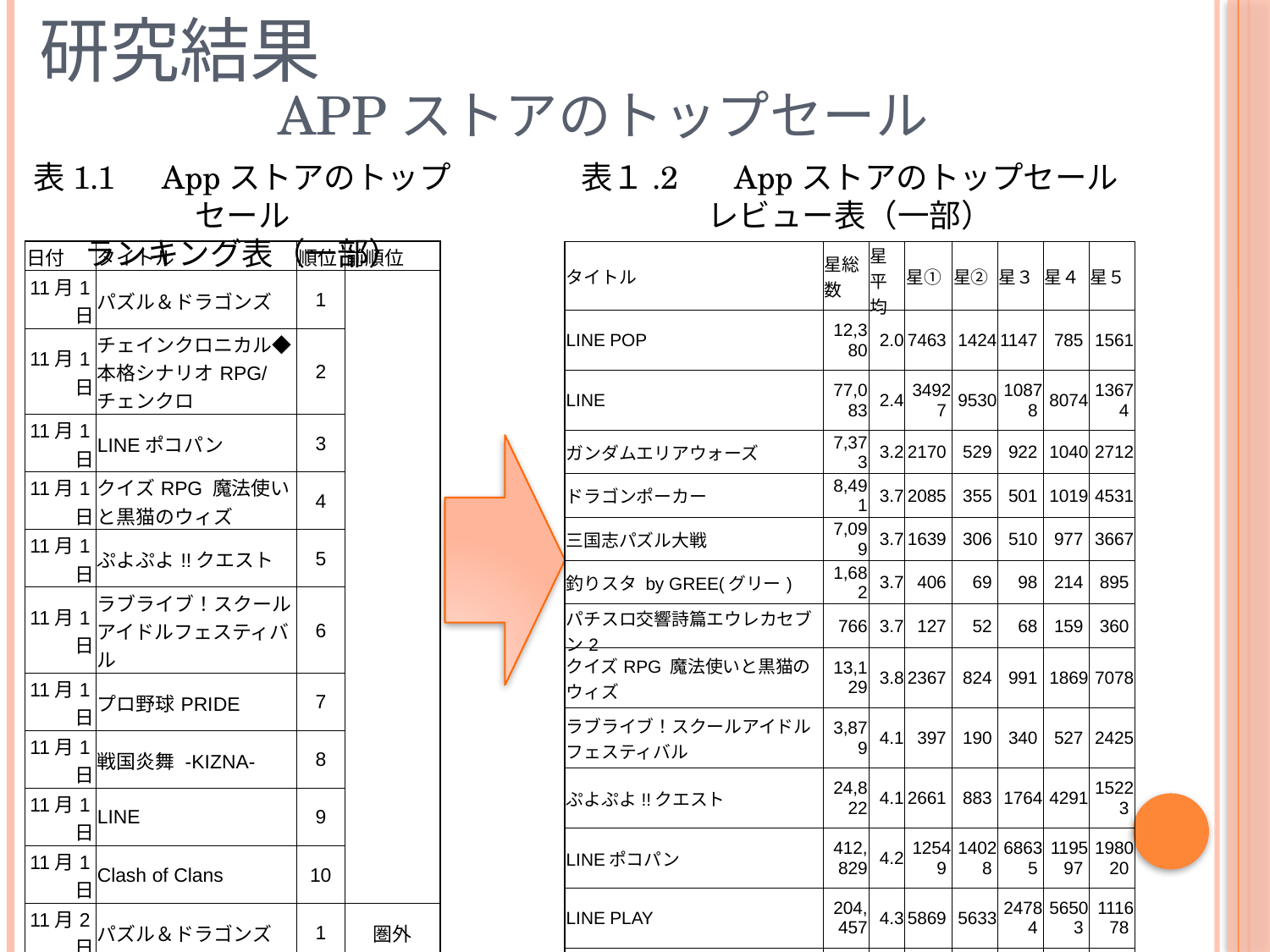

研究結果
# Appストアのトップセール
表1.1　Appストアのトップセール
ランキング表（一部）
表１.2 　Appストアのトップセール
レビュー表（一部）
| タイトル | 星総数 | 星平均 | 星① | 星② | 星３ | 星４ | 星５ |
| --- | --- | --- | --- | --- | --- | --- | --- |
| LINE POP | 12,380 | 2.0 | 7463 | 1424 | 1147 | 785 | 1561 |
| LINE | 77,083 | 2.4 | 34927 | 9530 | 10878 | 8074 | 13674 |
| ガンダムエリアウォーズ | 7,373 | 3.2 | 2170 | 529 | 922 | 1040 | 2712 |
| ドラゴンポーカー | 8,491 | 3.7 | 2085 | 355 | 501 | 1019 | 4531 |
| 三国志パズル大戦 | 7,099 | 3.7 | 1639 | 306 | 510 | 977 | 3667 |
| 釣りスタ by GREE(グリー) | 1,682 | 3.7 | 406 | 69 | 98 | 214 | 895 |
| パチスロ交響詩篇エウレカセブン2 | 766 | 3.7 | 127 | 52 | 68 | 159 | 360 |
| クイズRPG 魔法使いと黒猫のウィズ | 13,129 | 3.8 | 2367 | 824 | 991 | 1869 | 7078 |
| ラブライブ！スクールアイドルフェスティバル | 3,879 | 4.1 | 397 | 190 | 340 | 527 | 2425 |
| ぷよぷよ!!クエスト | 24,822 | 4.1 | 2661 | 883 | 1764 | 4291 | 15223 |
| LINEポコパン | 412,829 | 4.2 | 12549 | 14028 | 68635 | 119597 | 198020 |
| LINE PLAY | 204,457 | 4.3 | 5869 | 5633 | 24784 | 56503 | 111678 |
| 戦国炎舞 -KIZNA- | 5,652 | 4.3 | 404 | 109 | 387 | 1125 | 3627 |
| 日付 | タイトル | 順位 | 前順位 |
| --- | --- | --- | --- |
| 11月1日 | パズル＆ドラゴンズ | 1 |  |
| 11月1日 | チェインクロニカル◆本格シナリオRPG/チェンクロ | 2 |  |
| 11月1日 | LINEポコパン | 3 |  |
| 11月1日 | クイズRPG 魔法使いと黒猫のウィズ | 4 |  |
| 11月1日 | ぷよぷよ!!クエスト | 5 |  |
| 11月1日 | ラブライブ！スクールアイドルフェスティバル | 6 |  |
| 11月1日 | プロ野球PRIDE | 7 |  |
| 11月1日 | 戦国炎舞 -KIZNA- | 8 |  |
| 11月1日 | LINE | 9 |  |
| 11月1日 | Clash of Clans | 10 |  |
| 11月2日 | パズル＆ドラゴンズ | 1 | 圏外 |
| 11月2日 | クイズRPG 魔法使いと黒猫のウィズ | 2 | 4 |
| 11月2日 | LINEポコパン | 3 | 3 |
| 11月2日 | プロ野球PRIDE | 4 | 7 |
| 11月2日 | チェインクロニカル◆本格シナリオRPG/チェンクロ | 5 | 2 |
| 11月2日 | ドラゴンリーグX | 6 | 圏外 |
| 11月2日 | 戦国炎舞 -KIZNA- | 7 | 8 |
| 11月2日 | ぷよぷよ!!クエスト | 8 | 5 |
| 11月2日 | ガンダムエリアウォーズ | 9 | 圏外 |
| 11月2日 | LINE PLAY | 10 | 圏外 |